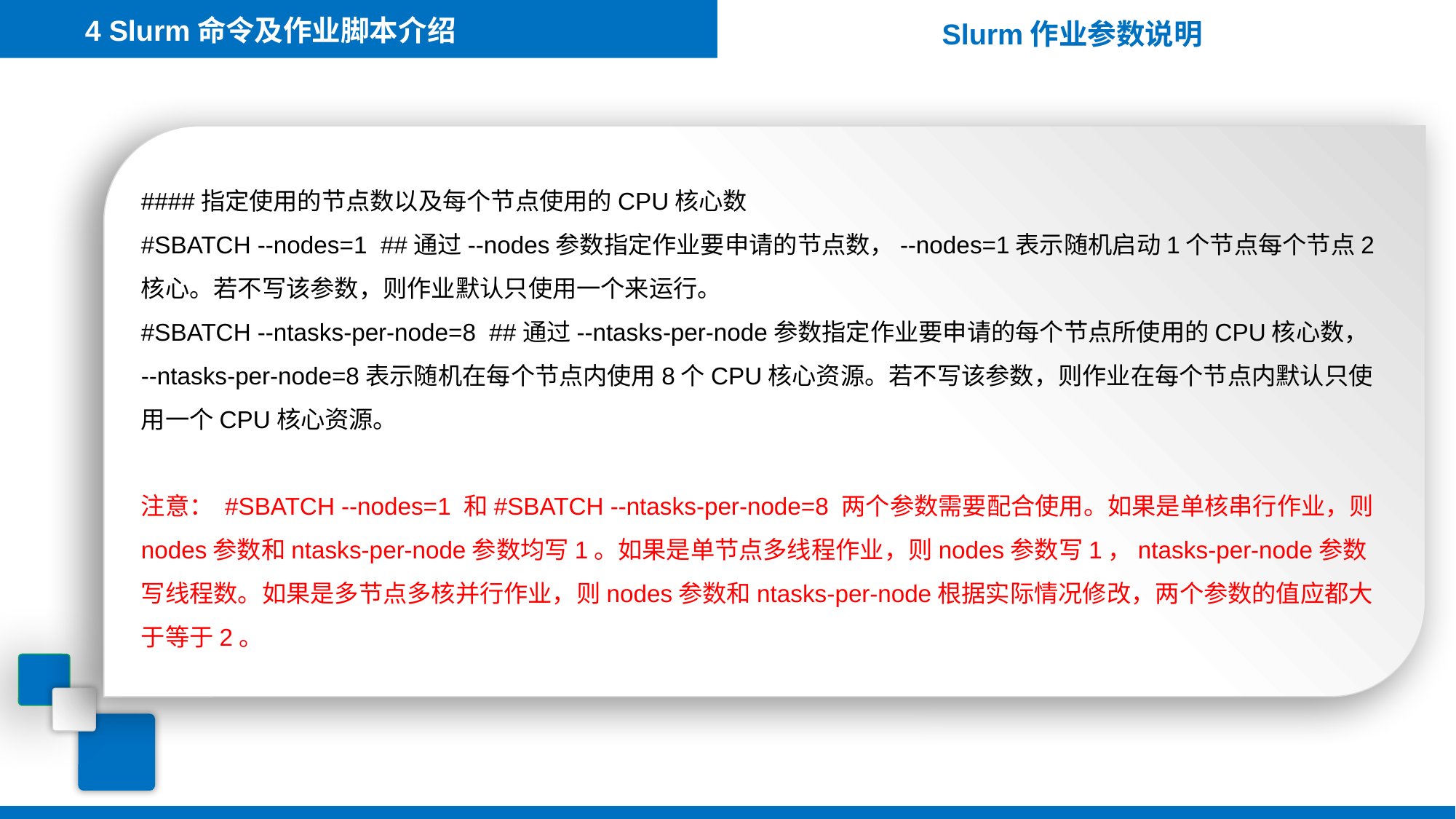

4 Slurm命令及作业脚本介绍

Slurm作业参数说明
####指定使用的节点数以及每个节点使用的CPU核心数
#SBATCH --nodes=1  ##通过--nodes参数指定作业要申请的节点数，--nodes=1表示随机启动1个节点每个节点2核心。若不写该参数，则作业默认只使用一个来运行。
#SBATCH --ntasks-per-node=8  ##通过--ntasks-per-node参数指定作业要申请的每个节点所使用的CPU核心数， --ntasks-per-node=8表示随机在每个节点内使用8个CPU核心资源。若不写该参数，则作业在每个节点内默认只使用一个CPU核心资源。

注意： #SBATCH --nodes=1 和#SBATCH --ntasks-per-node=8 两个参数需要配合使用。如果是单核串行作业，则nodes参数和ntasks-per-node参数均写1。如果是单节点多线程作业，则nodes参数写1，ntasks-per-node参数写线程数。如果是多节点多核并行作业，则nodes参数和ntasks-per-node根据实际情况修改，两个参数的值应都大于等于2。